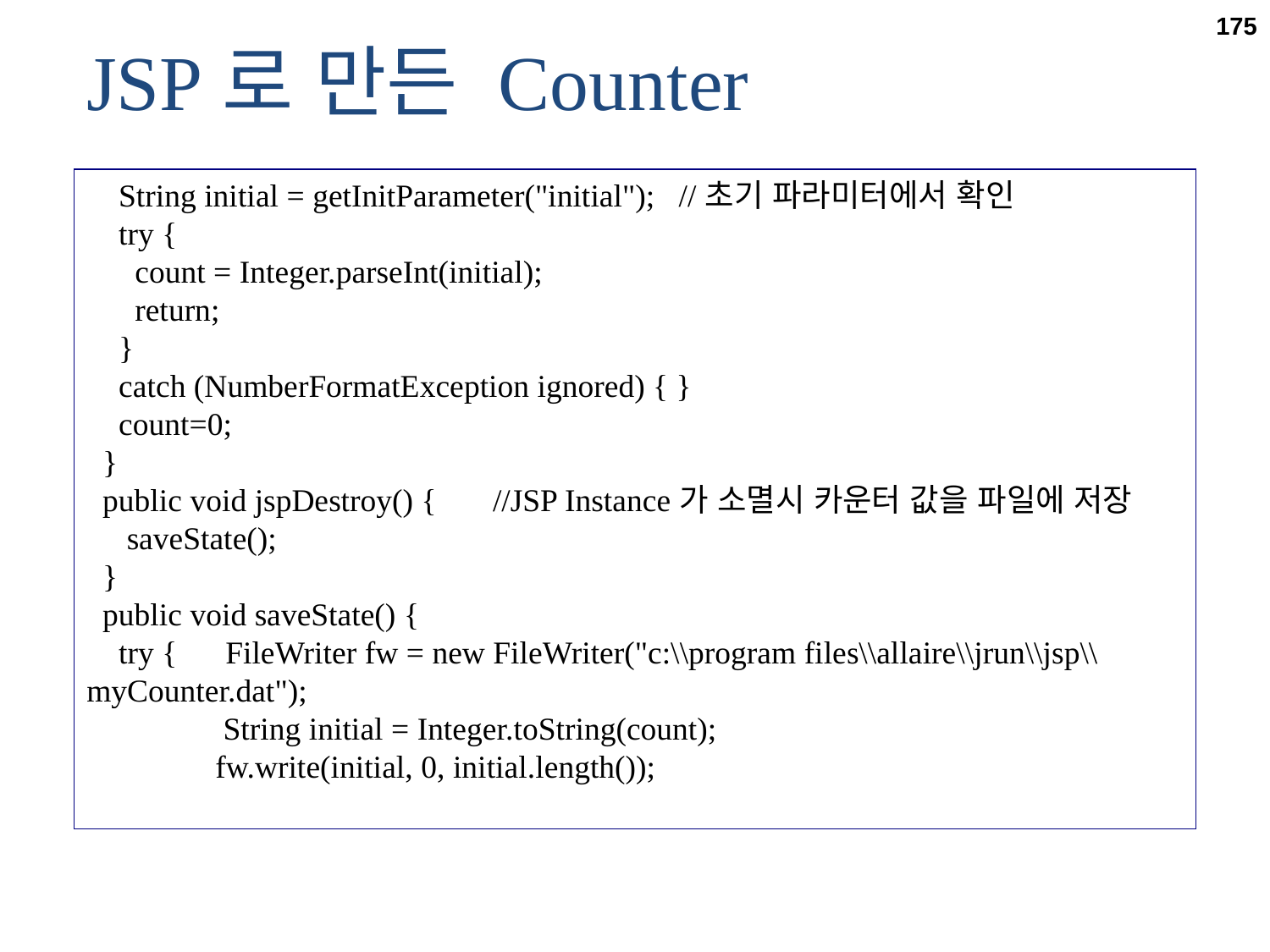

175
JSP로 만든 Counter
    String initial = getInitParameter("initial");   //초기 파라미터에서 확인
    try {
      count = Integer.parseInt(initial);
      return;
    }
    catch (NumberFormatException ignored) { }
    count=0;
  }
  public void jspDestroy() {       //JSP Instance가 소멸시 카운터 값을 파일에 저장
     saveState();
  }
  public void saveState() {
    try {      FileWriter fw = new FileWriter("c:\\program files\\allaire\\jrun\\jsp\\myCounter.dat");
                 String initial = Integer.toString(count);
                fw.write(initial, 0, initial.length());